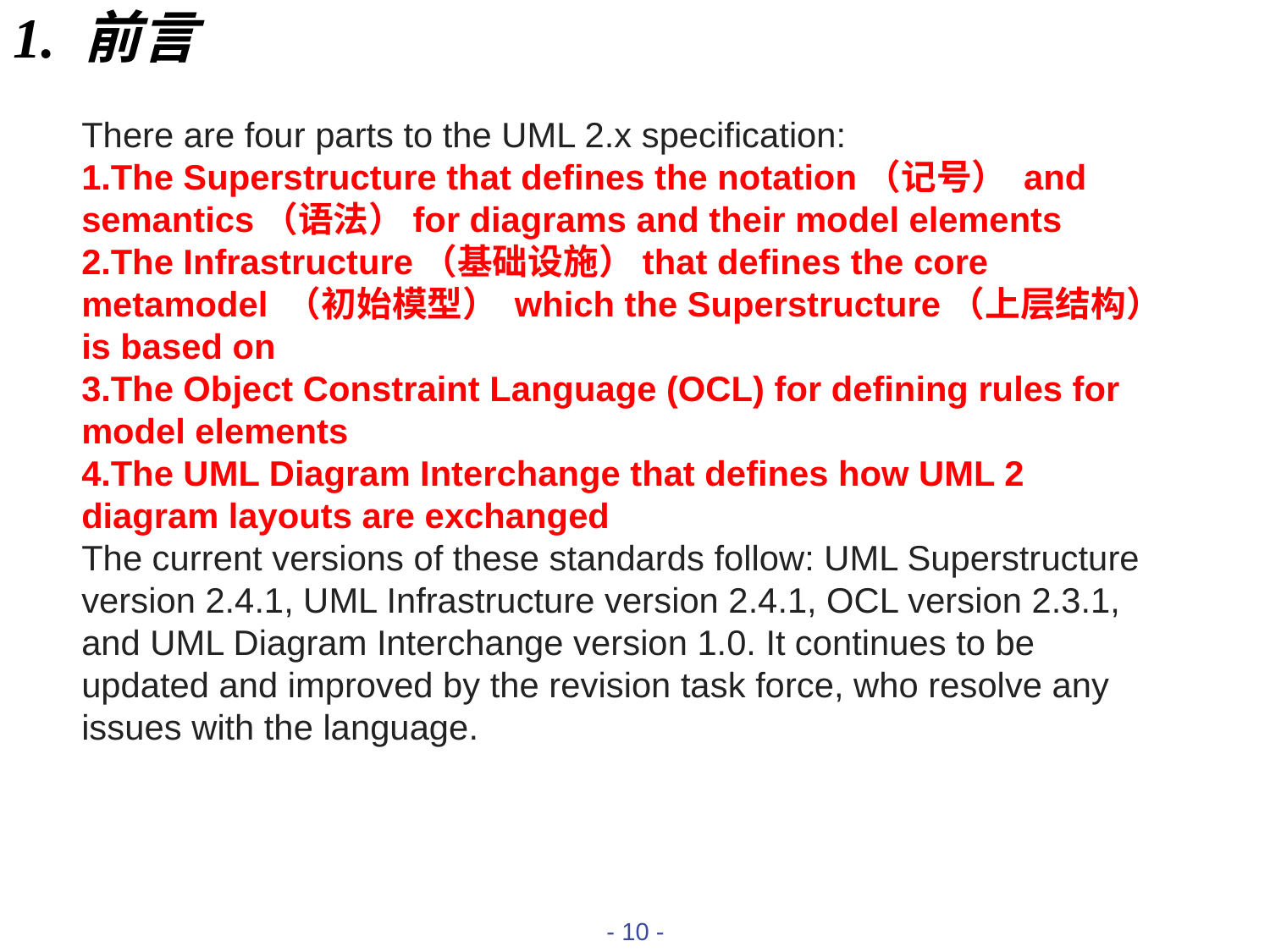

1. 前言
There are four parts to the UML 2.x specification:
The Superstructure that defines the notation（记号） and semantics（语法）for diagrams and their model elements
The Infrastructure（基础设施）that defines the core metamodel （初始模型） which the Superstructure（上层结构）is based on
The Object Constraint Language (OCL) for defining rules for model elements
The UML Diagram Interchange that defines how UML 2 diagram layouts are exchanged
The current versions of these standards follow: UML Superstructure version 2.4.1, UML Infrastructure version 2.4.1, OCL version 2.3.1, and UML Diagram Interchange version 1.0. It continues to be updated and improved by the revision task force, who resolve any issues with the language.